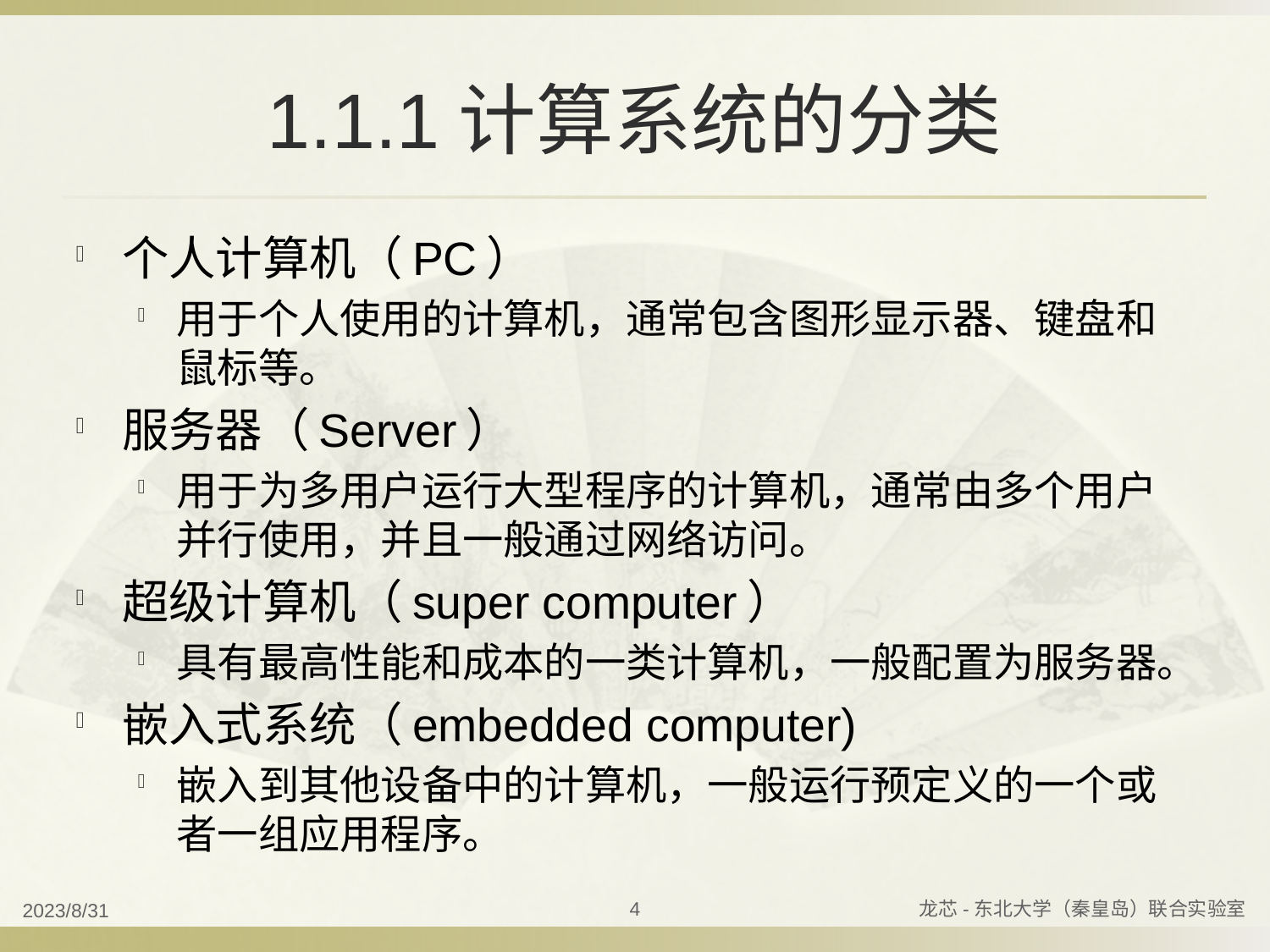

# 1.1.1计算系统的分类
个人计算机（PC）
用于个人使用的计算机，通常包含图形显示器、键盘和鼠标等。
服务器（Server）
用于为多用户运行大型程序的计算机，通常由多个用户并行使用，并且一般通过网络访问。
超级计算机（super computer）
具有最高性能和成本的一类计算机，一般配置为服务器。
嵌入式系统（embedded computer)
嵌入到其他设备中的计算机，一般运行预定义的一个或者一组应用程序。
2023/8/31
4
龙芯-东北大学（秦皇岛）联合实验室